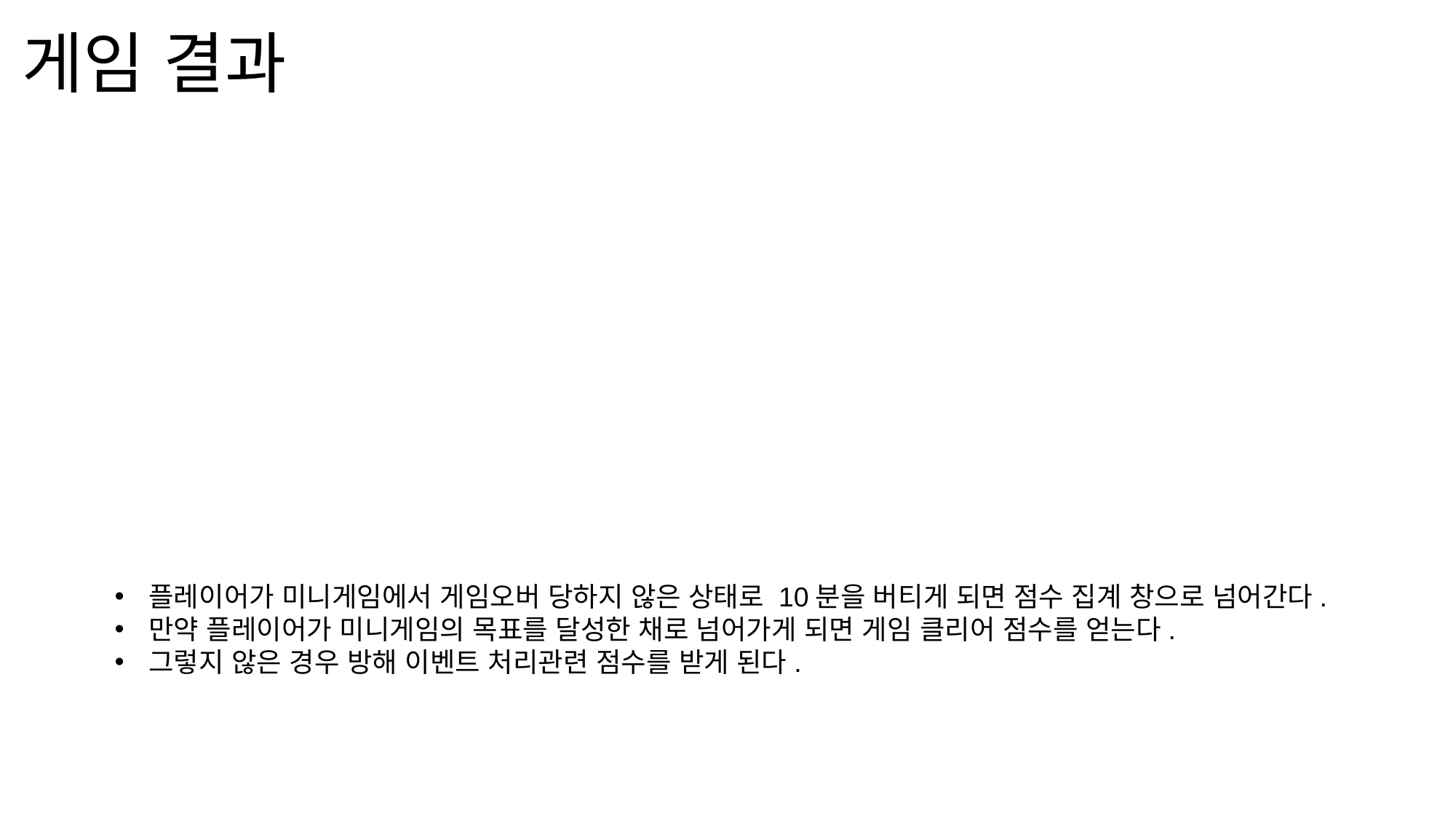

# 게임 결과
플레이어가 미니게임에서 게임오버 당하지 않은 상태로 10분을 버티게 되면 점수 집계 창으로 넘어간다.
만약 플레이어가 미니게임의 목표를 달성한 채로 넘어가게 되면 게임 클리어 점수를 얻는다.
그렇지 않은 경우 방해 이벤트 처리관련 점수를 받게 된다.